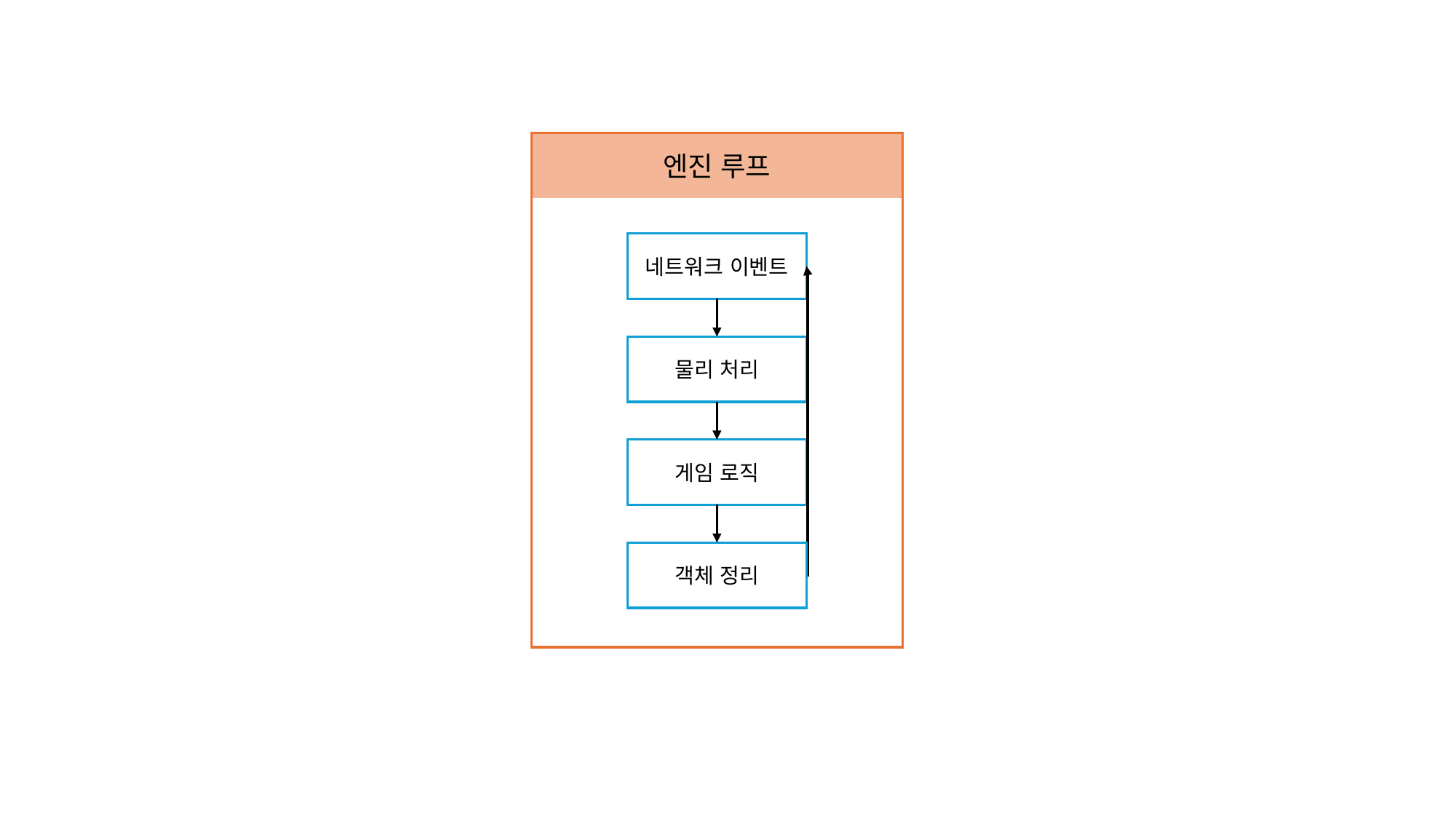

엔진 루프
네트워크 이벤트
물리 처리
게임 로직
객체 정리